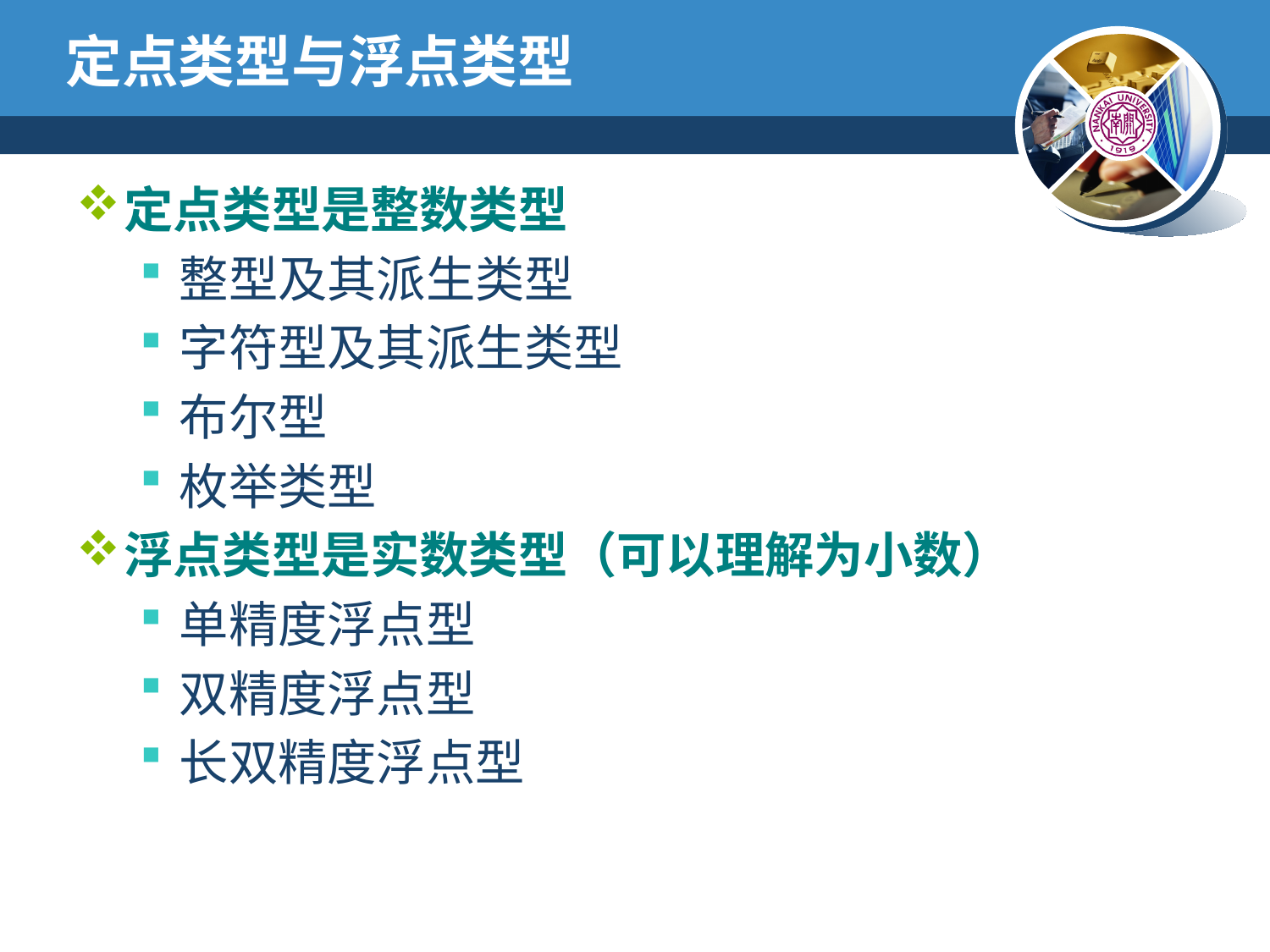

# 定点类型与浮点类型
定点类型是整数类型
整型及其派生类型
字符型及其派生类型
布尔型
枚举类型
浮点类型是实数类型（可以理解为小数）
单精度浮点型
双精度浮点型
长双精度浮点型